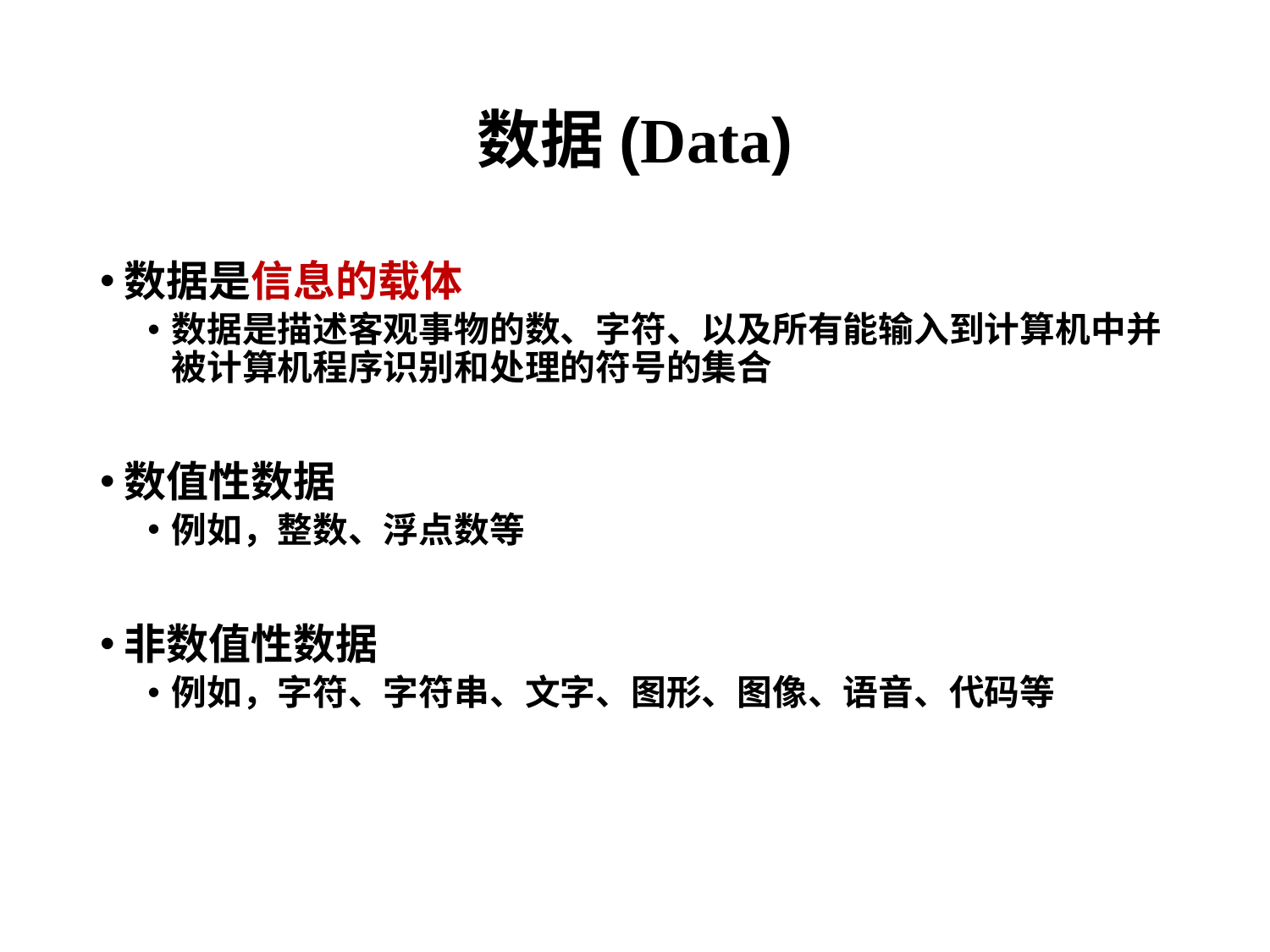

# 数据(Data)
数据是信息的载体
数据是描述客观事物的数、字符、以及所有能输入到计算机中并被计算机程序识别和处理的符号的集合

数值性数据
例如，整数、浮点数等

非数值性数据
例如，字符、字符串、文字、图形、图像、语音、代码等